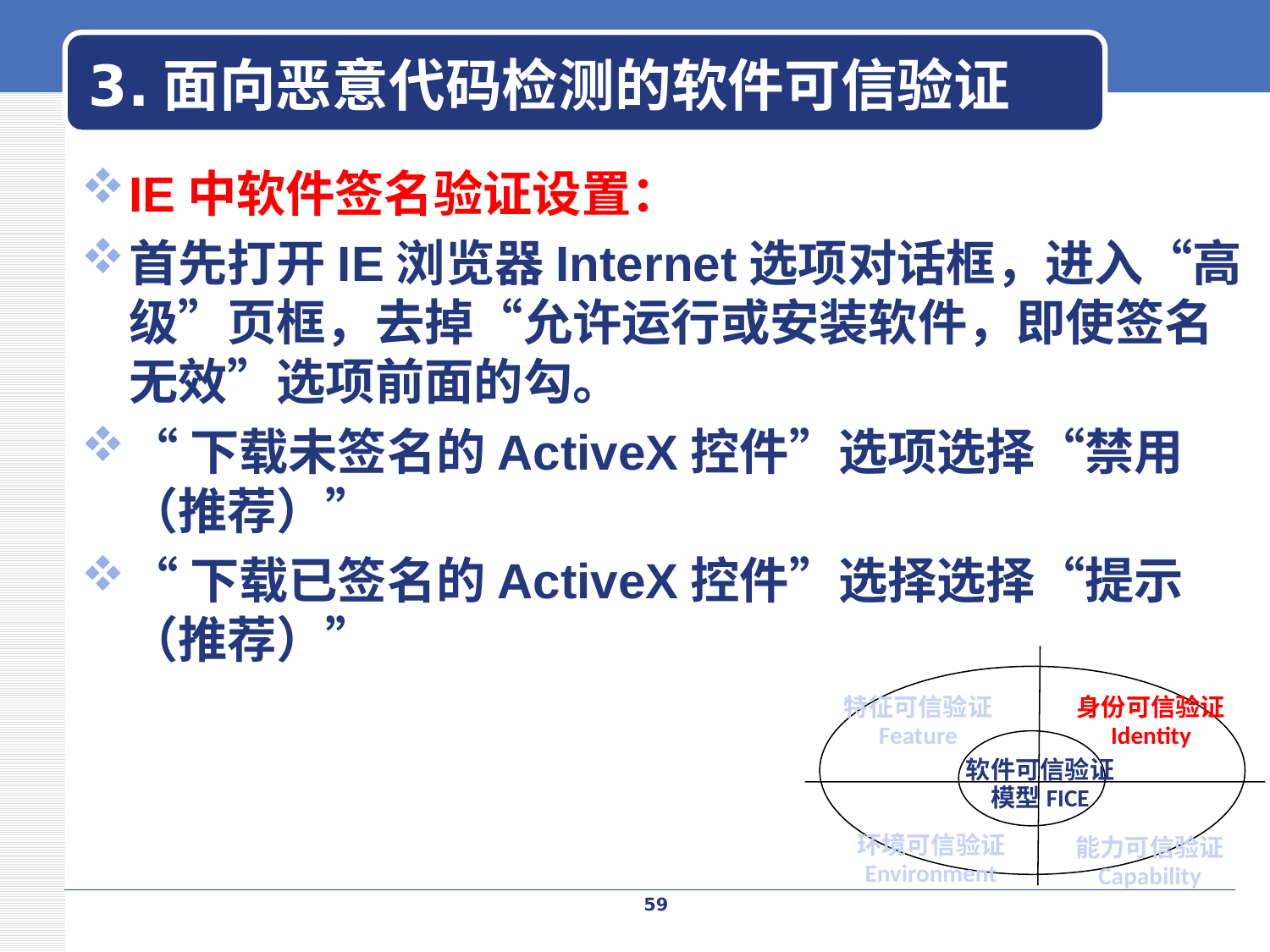

# 3.面向恶意代码检测的软件可信验证
IE中软件签名验证设置：
首先打开IE浏览器Internet选项对话框，进入“高级”页框，去掉“允许运行或安装软件，即使签名无效”选项前面的勾。
“下载未签名的ActiveX控件”选项选择“禁用（推荐）”
“下载已签名的ActiveX控件”选择选择“提示（推荐）”

特征可信验证
Feature
身份可信验证
Identity

软件可信验证
模型FICE

环境可信验证
Environment
能力可信验证
Capability
59